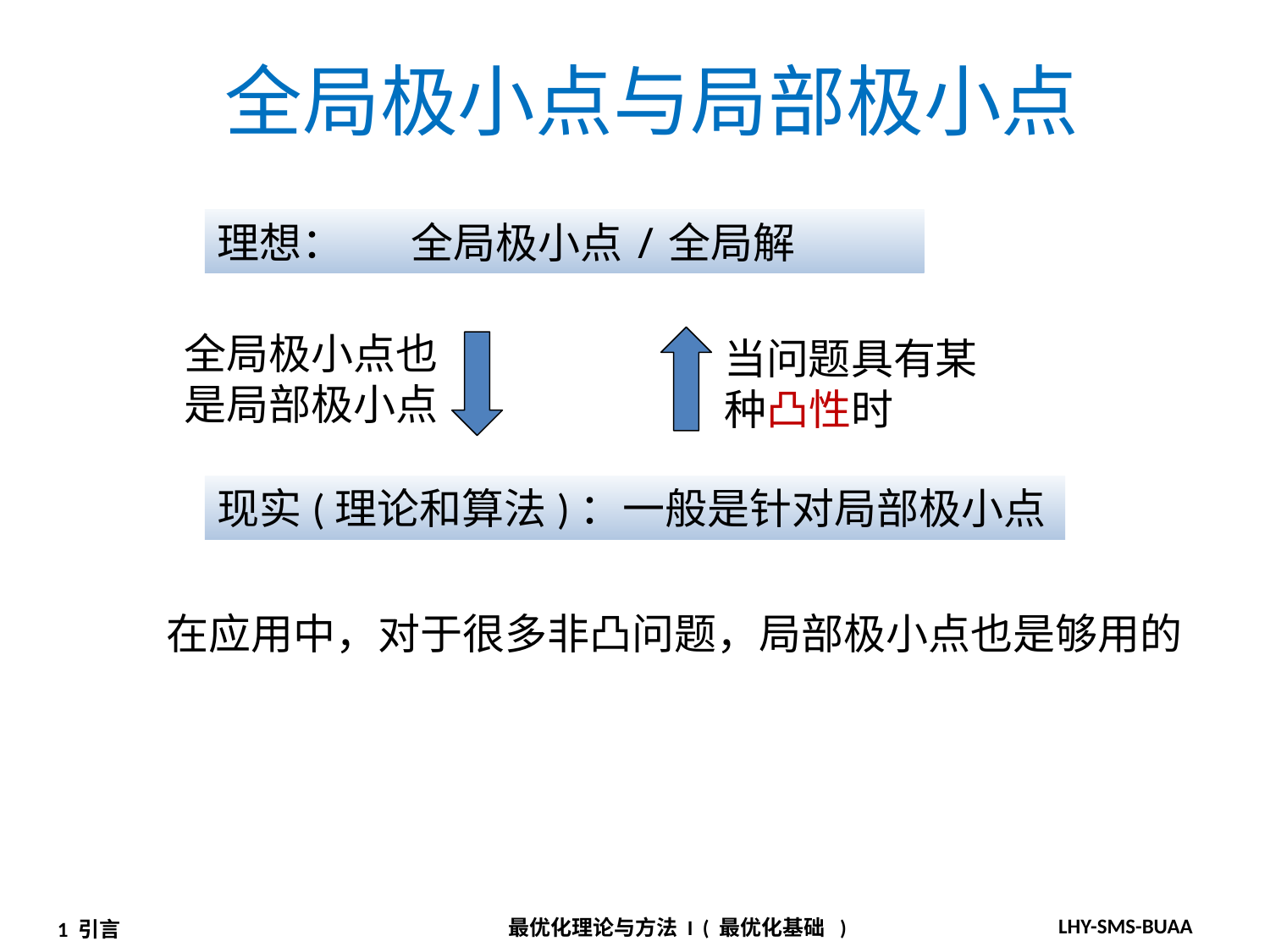

全局极小点与局部极小点
理想：       全局极小点/全局解
全局极小点也是局部极小点

当问题具有某种凸性时

现实(理论和算法)：一般是针对局部极小点
在应用中，对于很多非凸问题，局部极小点也是够用的